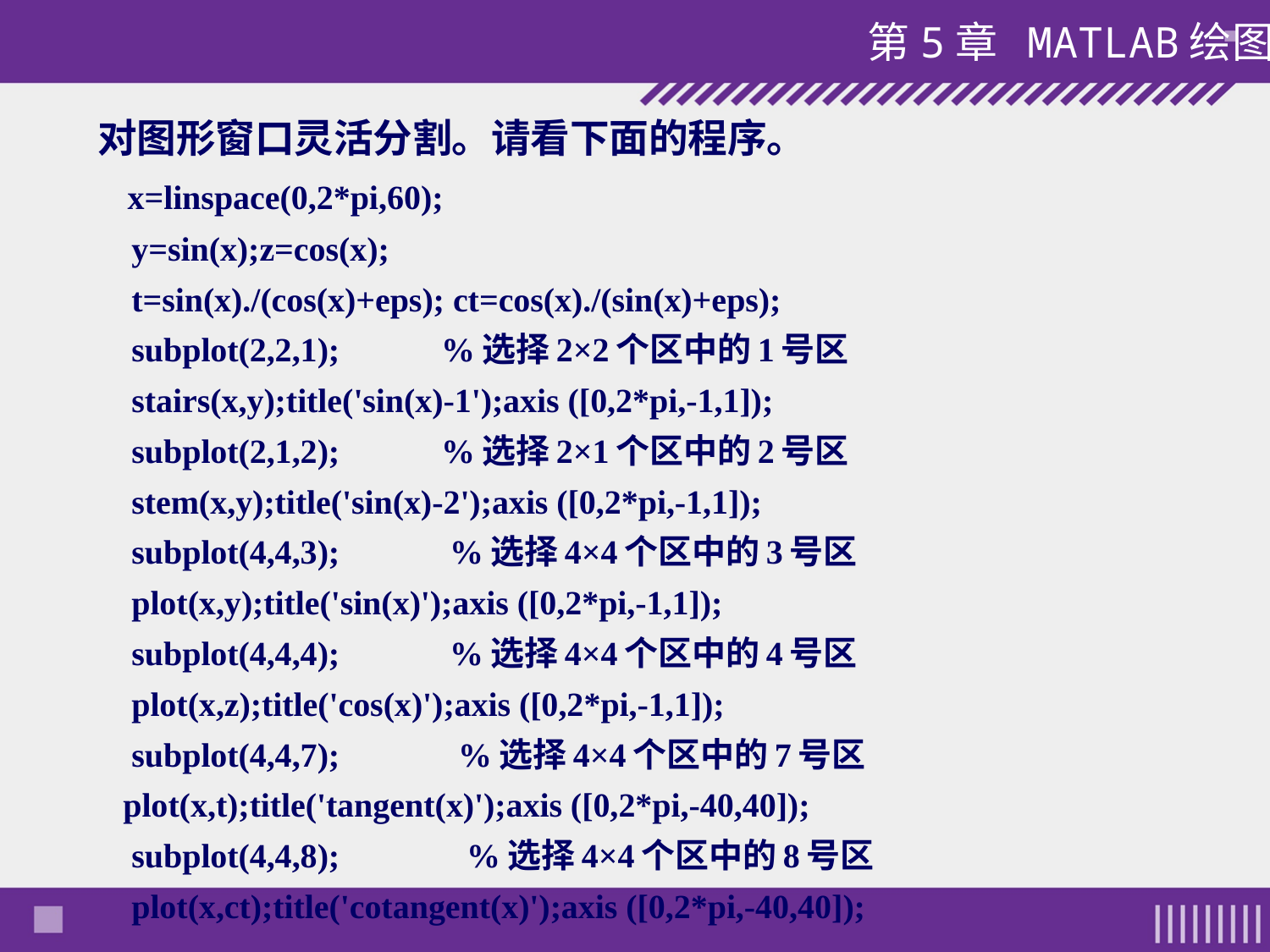

#
对图形窗口灵活分割。请看下面的程序。
   x=linspace(0,2*pi,60);
    y=sin(x);z=cos(x);
    t=sin(x)./(cos(x)+eps); ct=cos(x)./(sin(x)+eps);
    subplot(2,2,1);            %选择2×2个区中的1号区
    stairs(x,y);title('sin(x)-1');axis ([0,2*pi,-1,1]);
    subplot(2,1,2);            %选择2×1个区中的2号区
    stem(x,y);title('sin(x)-2');axis ([0,2*pi,-1,1]);
    subplot(4,4,3);             %选择4×4个区中的3号区
    plot(x,y);title('sin(x)');axis ([0,2*pi,-1,1]);
    subplot(4,4,4);             %选择4×4个区中的4号区
    plot(x,z);title('cos(x)');axis ([0,2*pi,-1,1]);
    subplot(4,4,7);              %选择4×4个区中的7号区
   plot(x,t);title('tangent(x)');axis ([0,2*pi,-40,40]);
    subplot(4,4,8);               %选择4×4个区中的8号区
    plot(x,ct);title('cotangent(x)');axis ([0,2*pi,-40,40]);